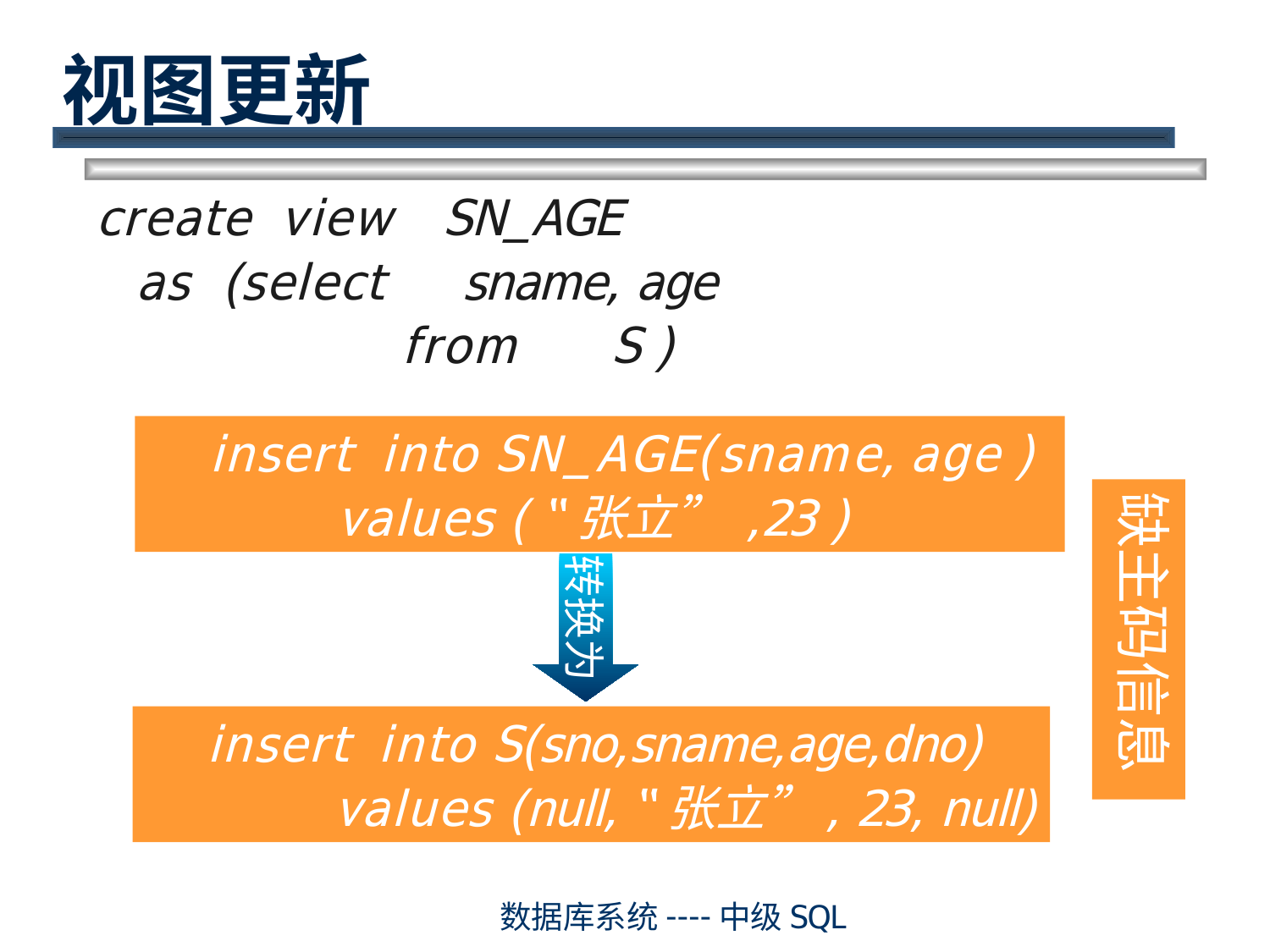

# 视图更新
create  view   SN_AGE
	as  (select     sname, age
		         from      S )
insert  into SN_AGE(sname, age )
	values ( “张立” ,23 )
缺主码信息
转换为
insert  into S(sno,sname,age,dno)
	values (null, “张立”, 23, null)
数据库系统----中级SQL